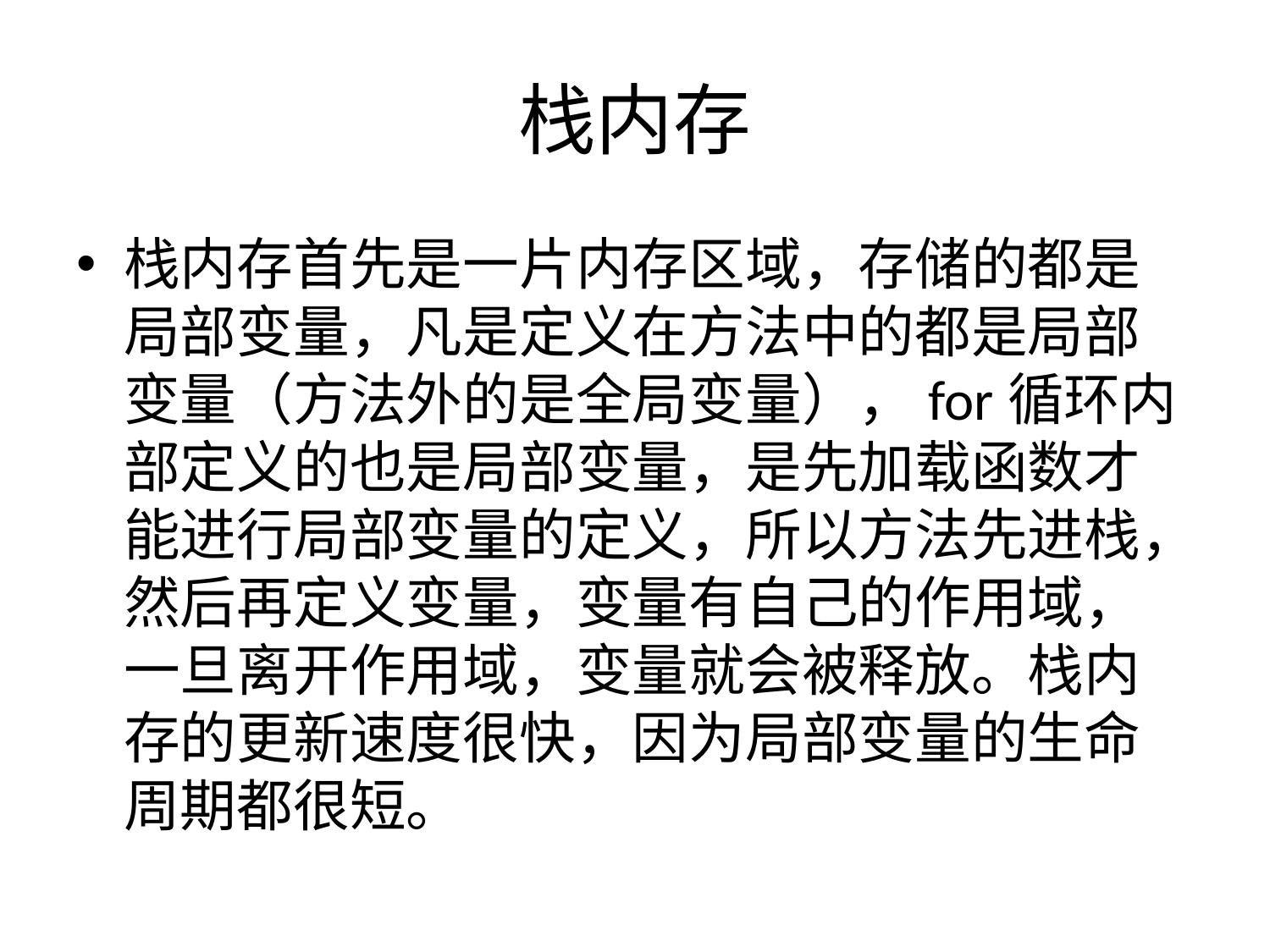

# 栈内存
栈内存首先是一片内存区域，存储的都是局部变量，凡是定义在方法中的都是局部变量（方法外的是全局变量），for循环内部定义的也是局部变量，是先加载函数才能进行局部变量的定义，所以方法先进栈，然后再定义变量，变量有自己的作用域，一旦离开作用域，变量就会被释放。栈内存的更新速度很快，因为局部变量的生命周期都很短。